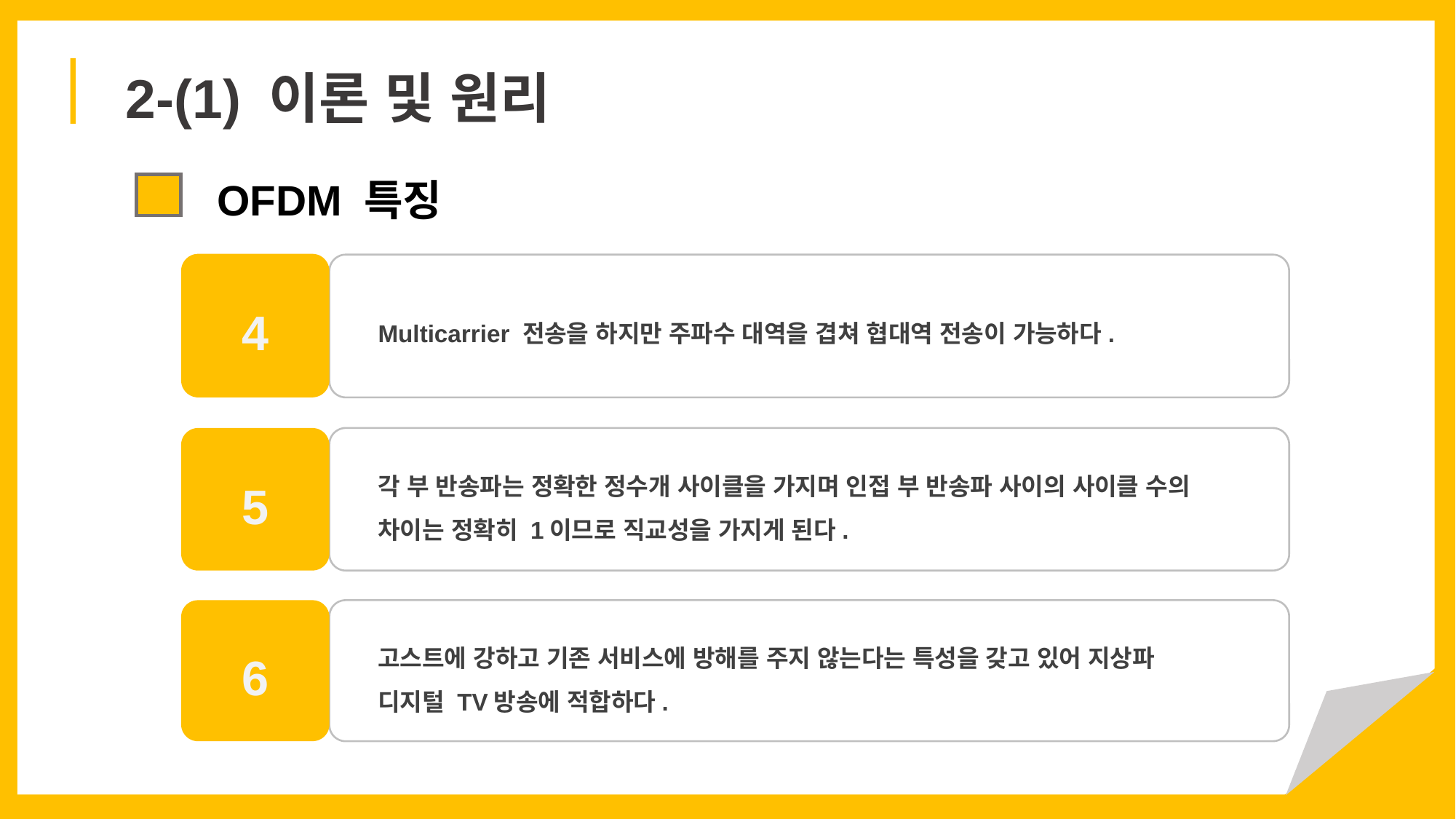

2-(1) 이론 및 원리
OFDM 특징

4

Multicarrier 전송을 하지만 주파수 대역을 겹쳐 협대역 전송이 가능하다.
5

각 부 반송파는 정확한 정수개 사이클을 가지며 인접 부 반송파 사이의 사이클 수의 차이는 정확히 1이므로 직교성을 가지게 된다.
6

고스트에 강하고 기존 서비스에 방해를 주지 않는다는 특성을 갖고 있어 지상파 디지털 TV방송에 적합하다.